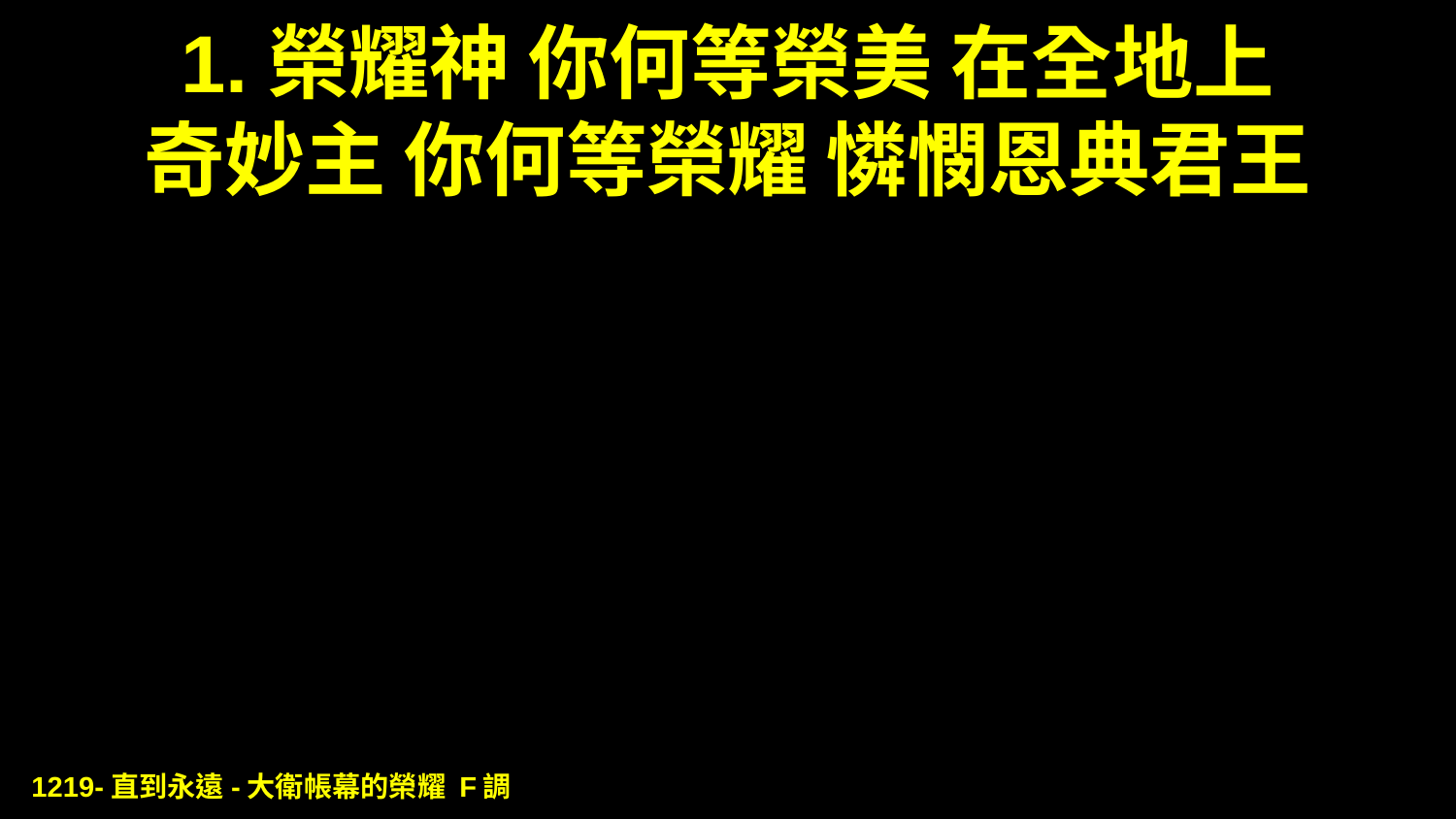

# 1.榮耀神 你何等榮美 在全地上 奇妙主 你何等榮耀 憐憫恩典君王
1219-直到永遠-大衛帳幕的榮耀 F調